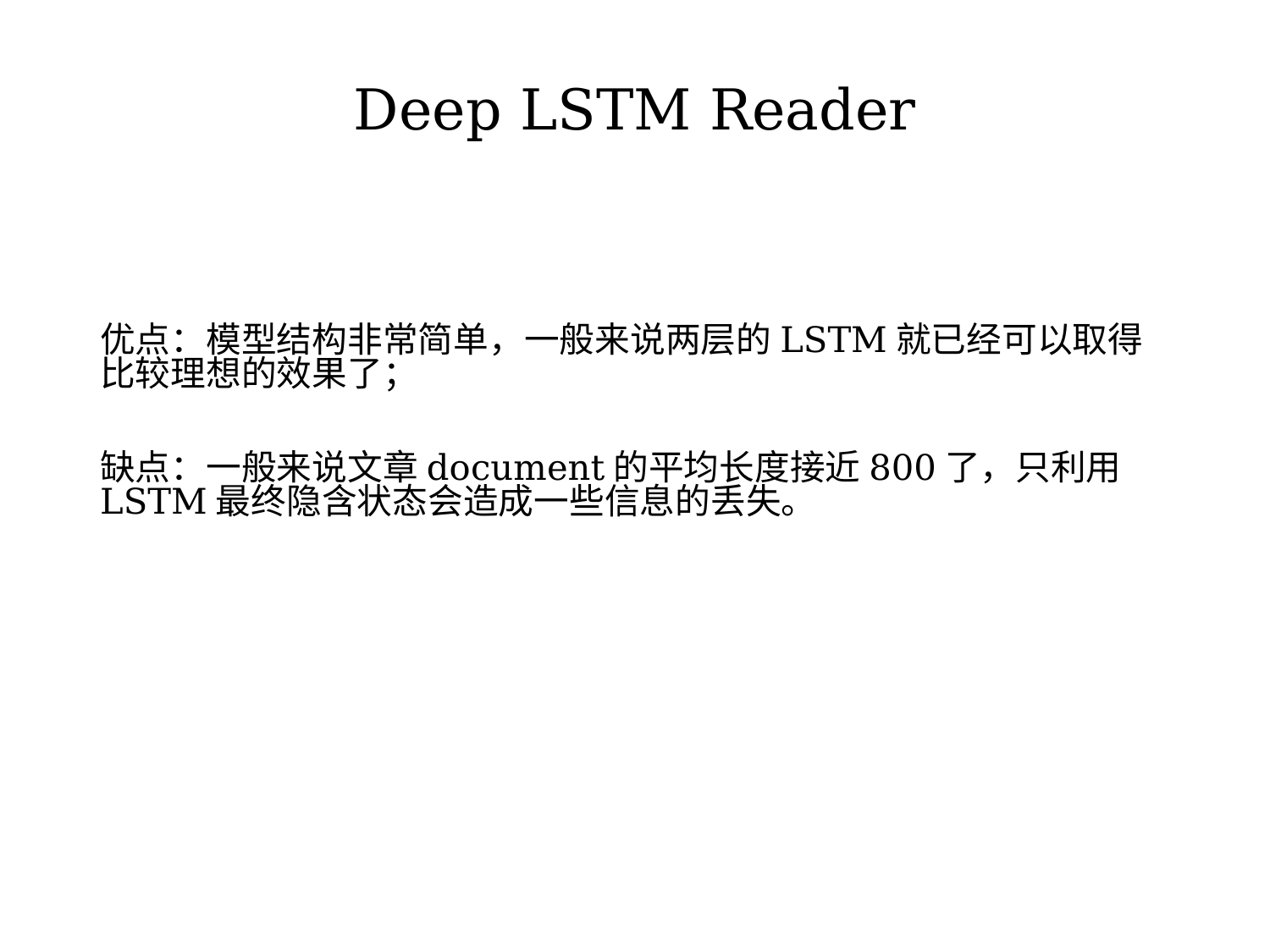

# Deep LSTM Reader

优点：模型结构非常简单，一般来说两层的LSTM就已经可以取得比较理想的效果了；

缺点：一般来说文章document的平均长度接近800了，只利用LSTM最终隐含状态会造成一些信息的丢失。